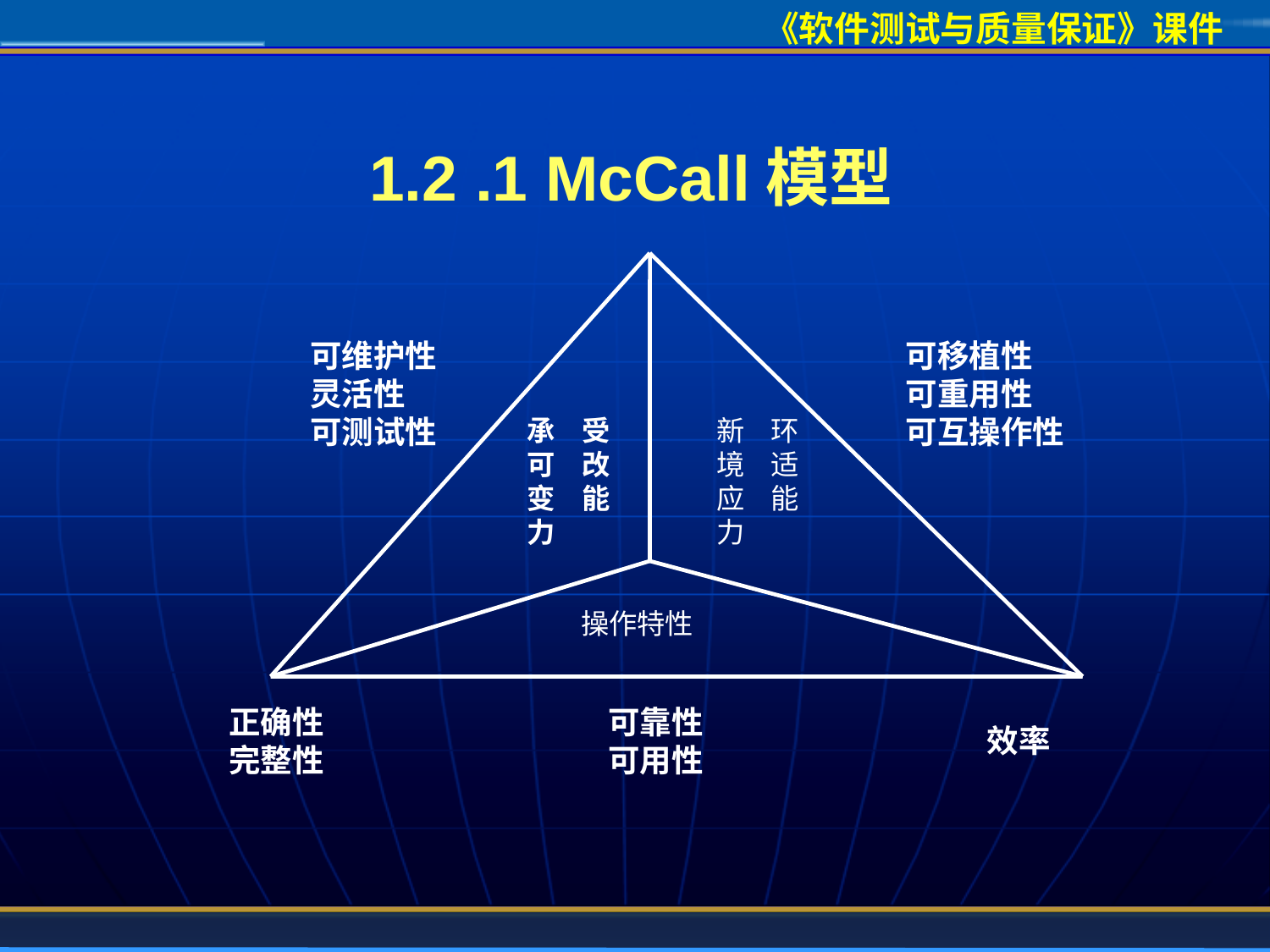

# 1.2 .1 McCall模型

可维护性
灵活性
可测试性
可移植性
可重用性
可互操作性
承受可改变能力
新环境适应能力

操作特性

效率
正确性
完整性
可靠性
可用性